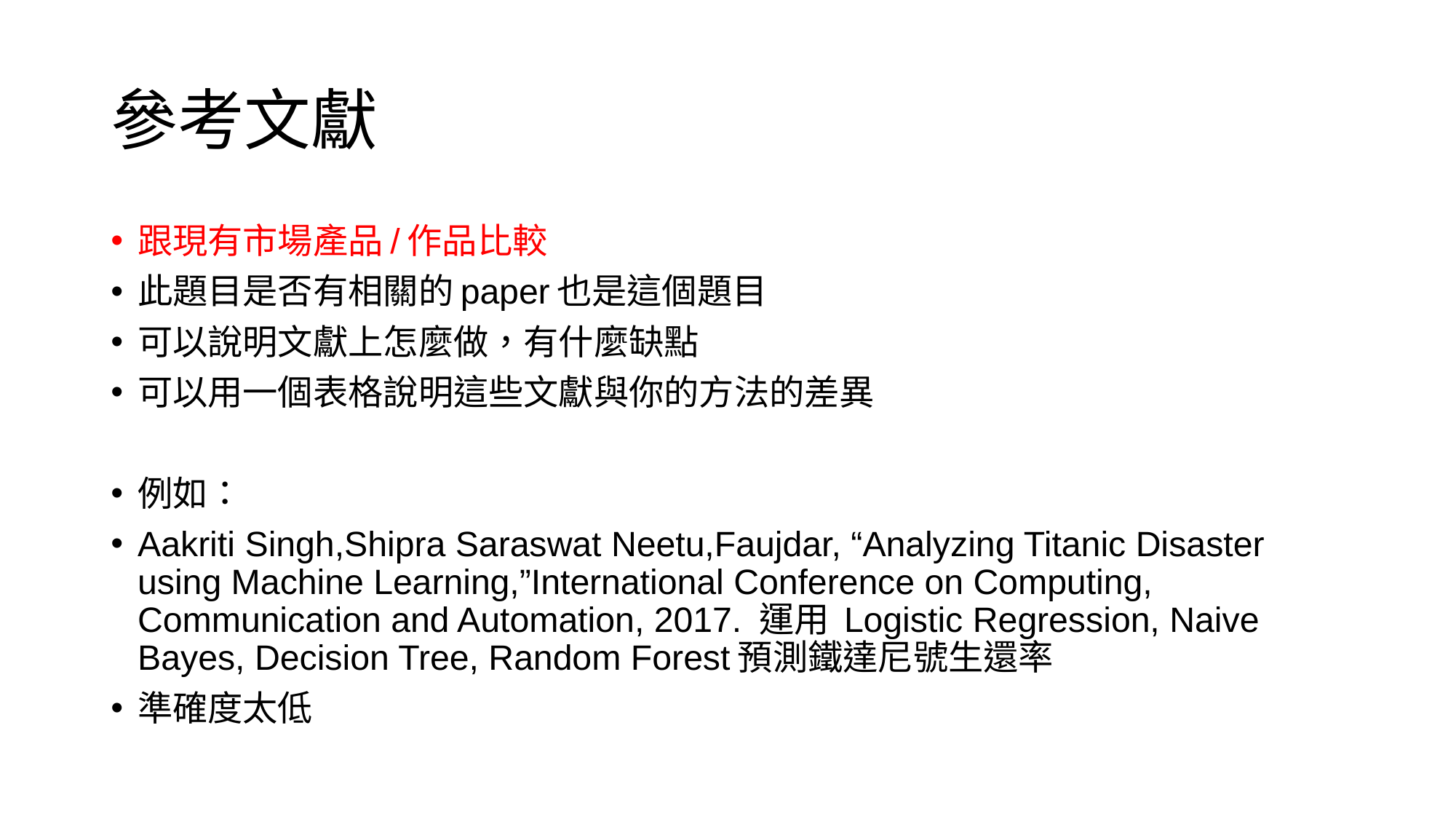

# 參考文獻
跟現有市場產品/作品比較
此題目是否有相關的paper也是這個題目
可以說明文獻上怎麼做，有什麼缺點
可以用一個表格說明這些文獻與你的方法的差異

例如：
Aakriti Singh,Shipra Saraswat Neetu,Faujdar, “Analyzing Titanic Disaster using Machine Learning,”International Conference on Computing, Communication and Automation, 2017. 運用 Logistic Regression, Naive Bayes, Decision Tree, Random Forest預測鐵達尼號生還率
準確度太低